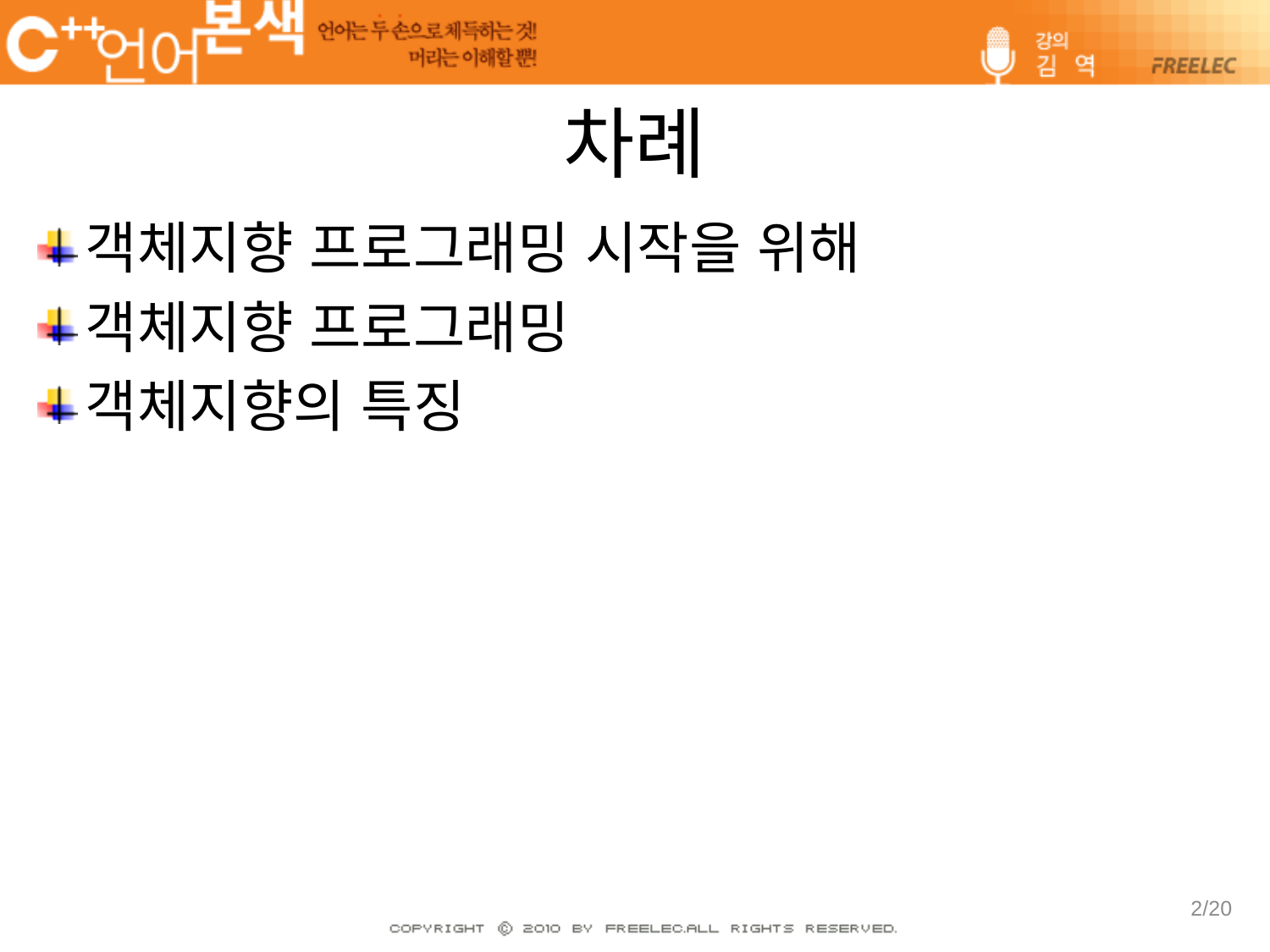

# 차례
객체지향 프로그래밍 시작을 위해
객체지향 프로그래밍
객체지향의 특징
2/20